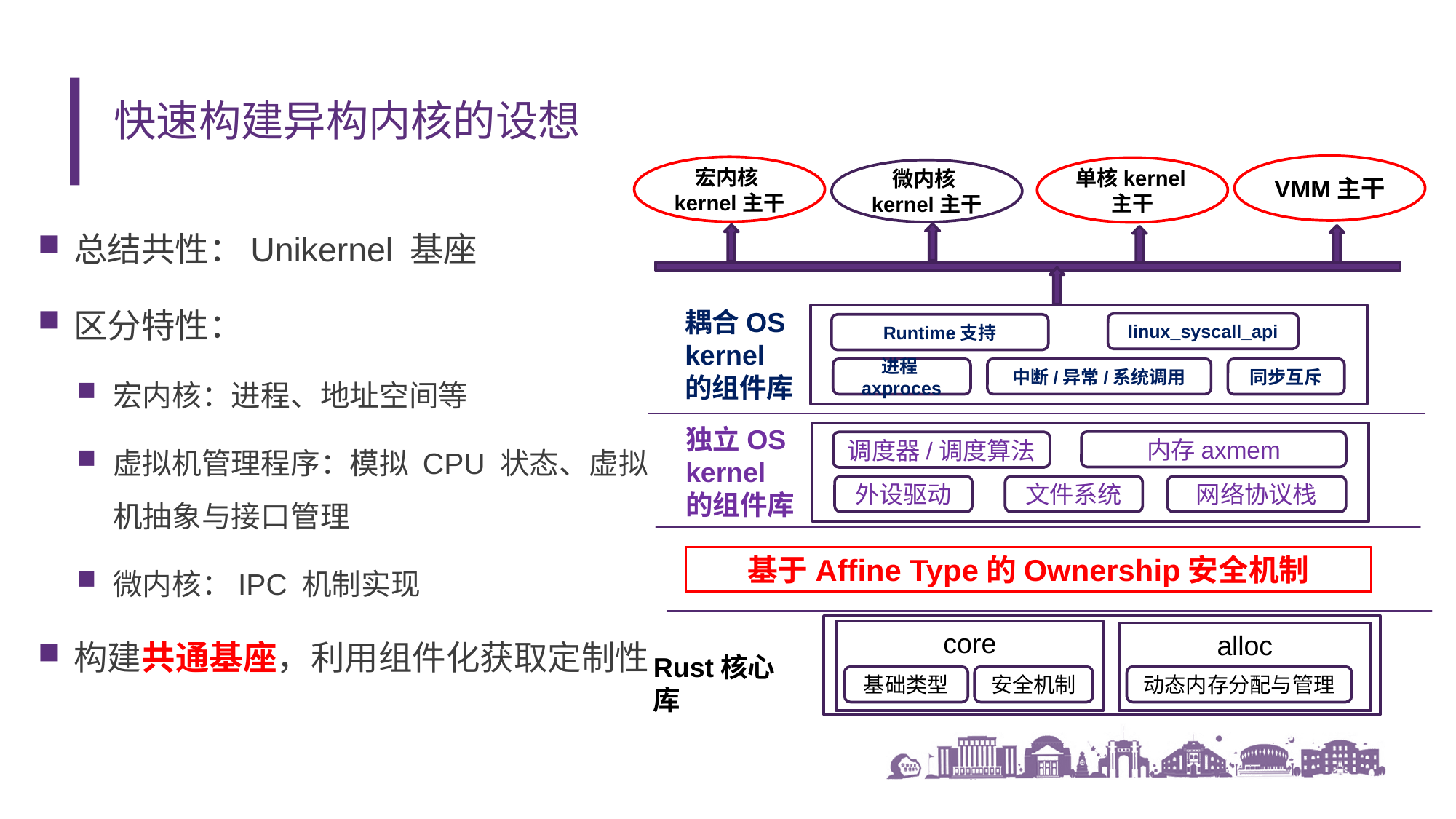

# 快速构建异构内核的设想
VMM主干
宏内核kernel主干
单核kernel主干
微内核kernel主干
总结共性：Unikernel 基座
区分特性：
宏内核：进程、地址空间等
虚拟机管理程序：模拟 CPU 状态、虚拟机抽象与接口管理
微内核：IPC 机制实现
构建共通基座，利用组件化获取定制性

耦合OS kernel的组件库

linux_syscall_api
Runtime支持
中断/异常/系统调用
进程axproces
同步互斥
独立OS kernel的组件库

内存axmem
调度器/调度算法
外设驱动
文件系统
网络协议栈
基于Affine Type的Ownership安全机制

core
alloc
Rust核心库
基础类型
安全机制
动态内存分配与管理